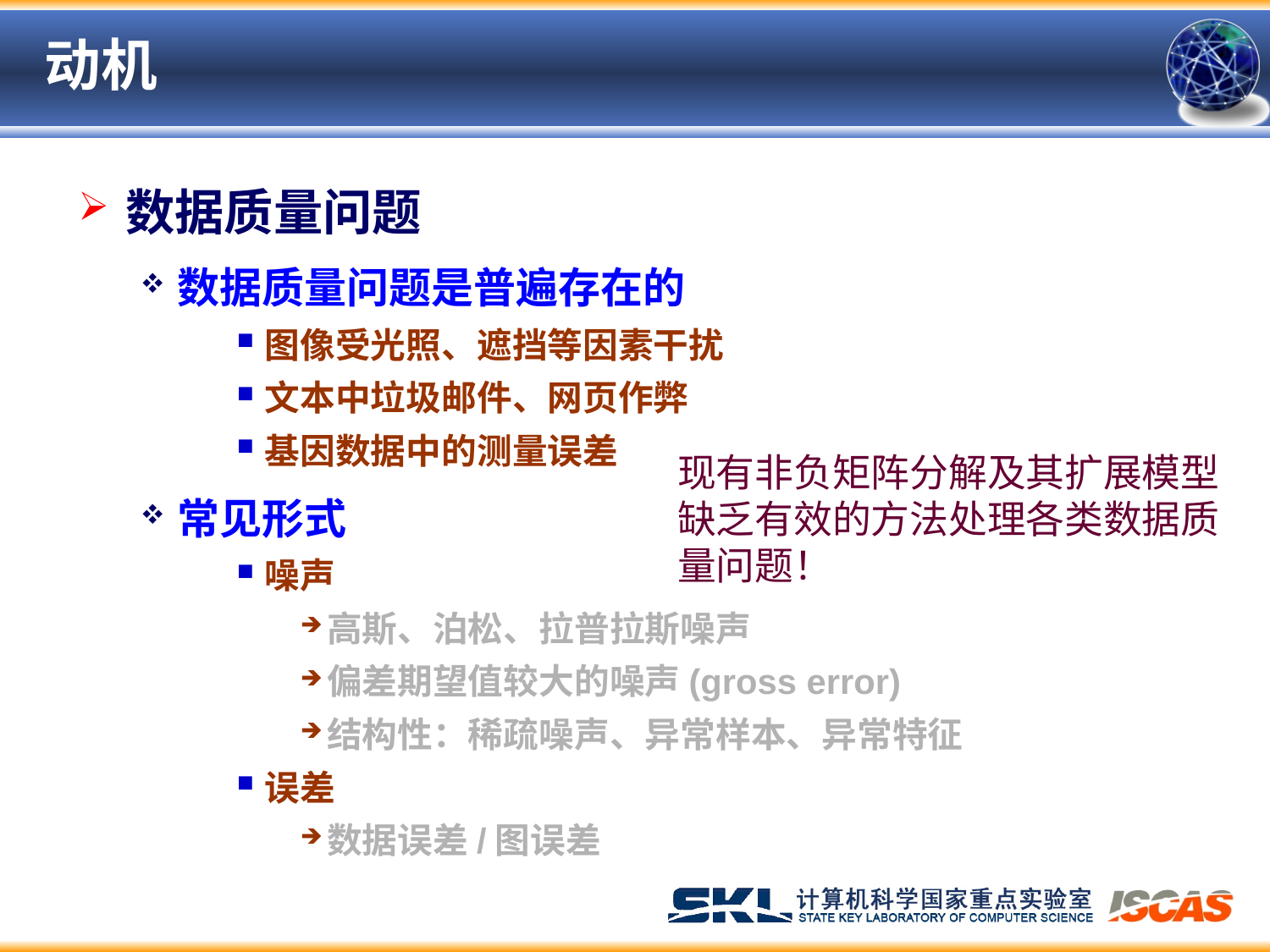

# 动机
数据质量问题
数据质量问题是普遍存在的
图像受光照、遮挡等因素干扰
文本中垃圾邮件、网页作弊
基因数据中的测量误差
常见形式
噪声
高斯、泊松、拉普拉斯噪声
偏差期望值较大的噪声(gross error)
结构性：稀疏噪声、异常样本、异常特征
误差
数据误差/图误差
现有非负矩阵分解及其扩展模型
缺乏有效的方法处理各类数据质量问题！